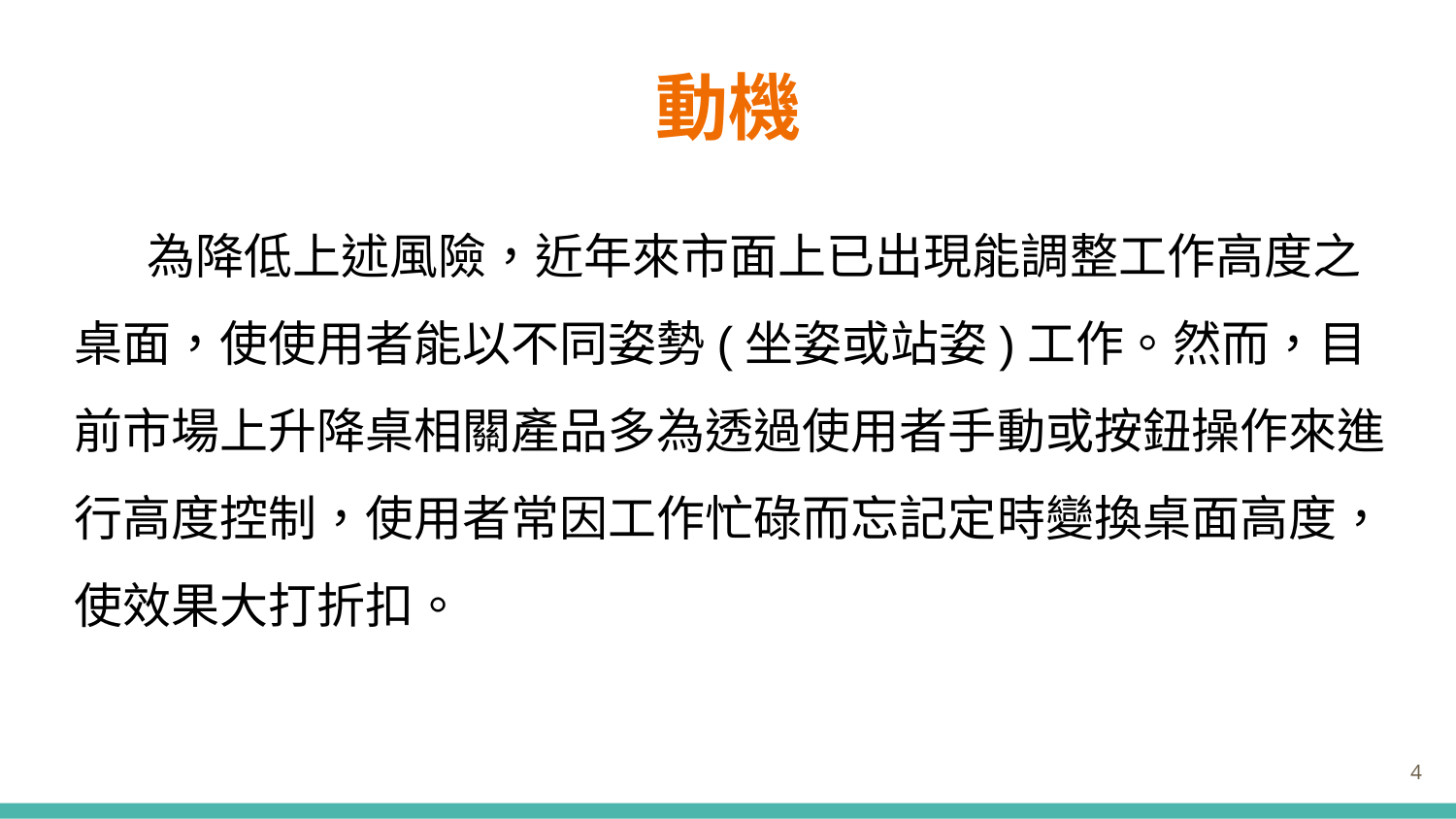

# 動機
為降低上述風險，近年來市面上已出現能調整工作高度之桌面，使使用者能以不同姿勢(坐姿或站姿)工作。然而，目前市場上升降桌相關產品多為透過使用者手動或按鈕操作來進行高度控制，使用者常因工作忙碌而忘記定時變換桌面高度，使效果大打折扣。

4